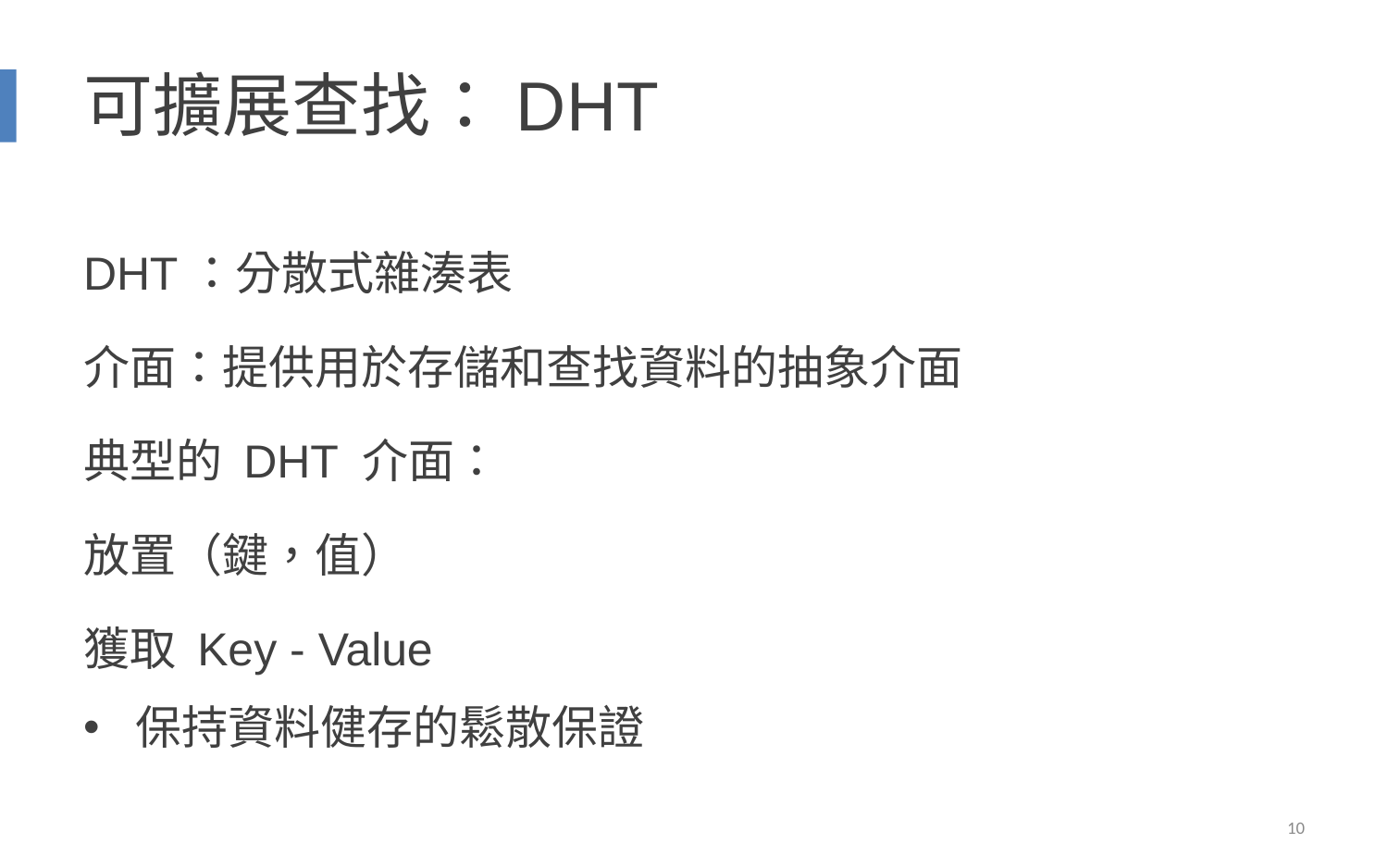

# 可擴展查找：DHT
DHT：分散式雜湊表
介面：提供用於存儲和查找資料的抽象介面
典型的 DHT 介面：
放置（鍵，值）
獲取 Key - Value
保持資料健存的鬆散保證
10